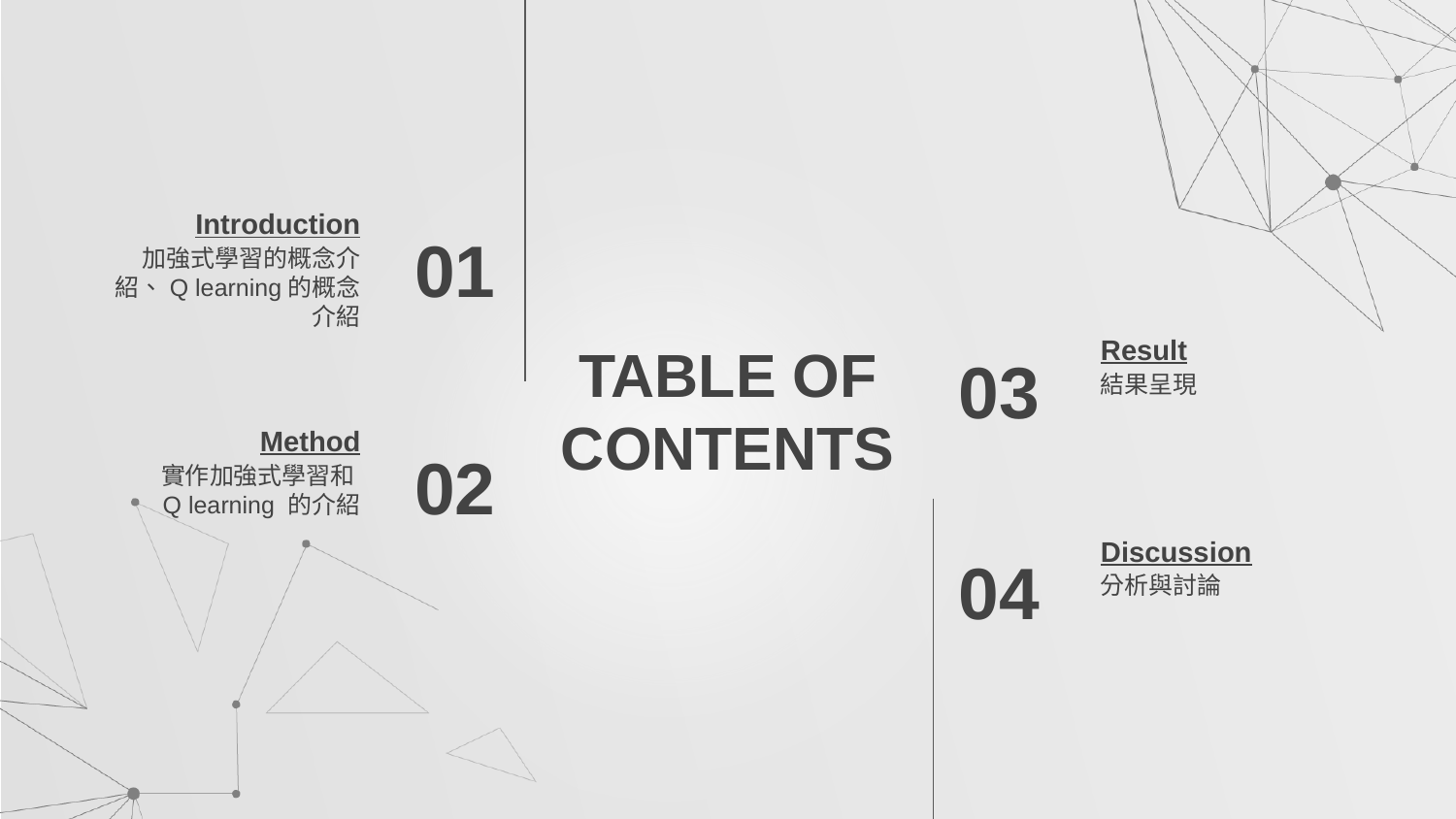

Introduction
01
加強式學習的概念介紹、Q learning的概念介紹
Result
# TABLE OF CONTENTS
03
結果呈現
Method
02
實作加強式學習和
Q learning 的介紹
Discussion
04
分析與討論